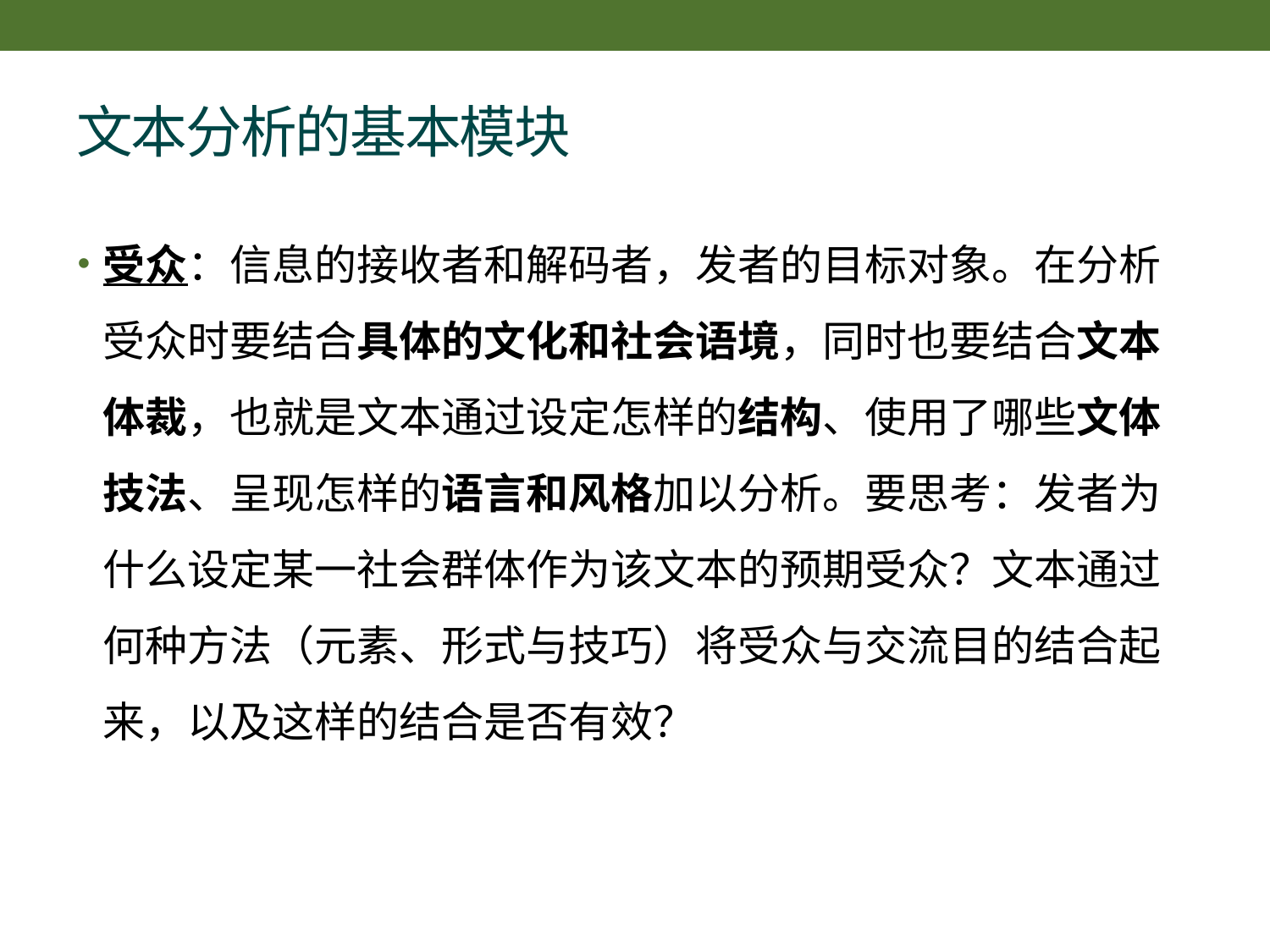

# 文本分析的基本模块
受众：信息的接收者和解码者，发者的目标对象。在分析受众时要结合具体的文化和社会语境，同时也要结合文本体裁，也就是文本通过设定怎样的结构、使用了哪些文体技法、呈现怎样的语言和风格加以分析。要思考：发者为什么设定某一社会群体作为该文本的预期受众？文本通过何种方法（元素、形式与技巧）将受众与交流目的结合起来，以及这样的结合是否有效？